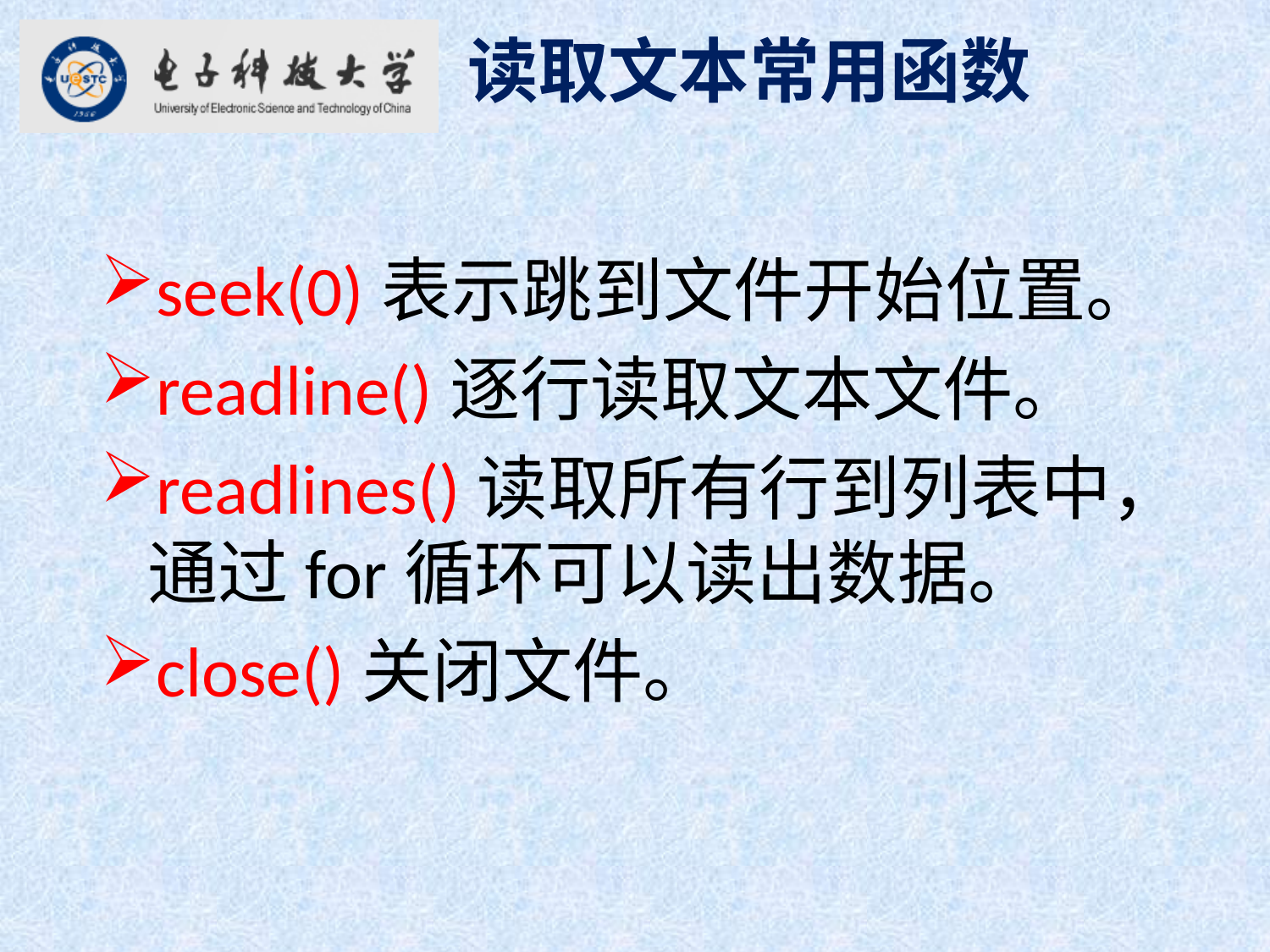

读取文本常用函数

seek(0)表示跳到文件开始位置。
readline()逐行读取文本文件。
readlines()读取所有行到列表中，通过for循环可以读出数据。
close()关闭文件。